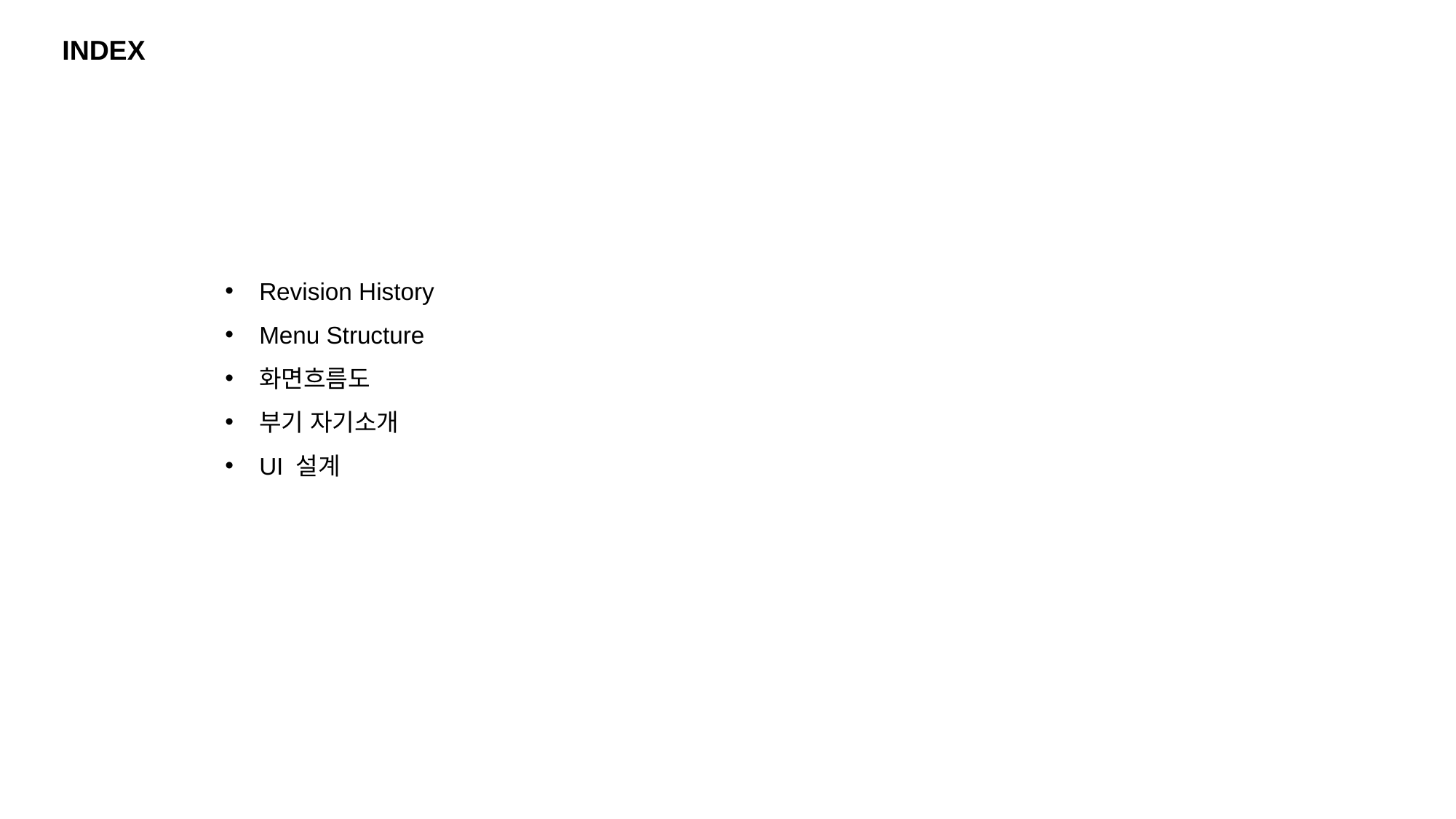

INDEX
Revision History
Menu Structure
화면흐름도
부기 자기소개
UI 설계